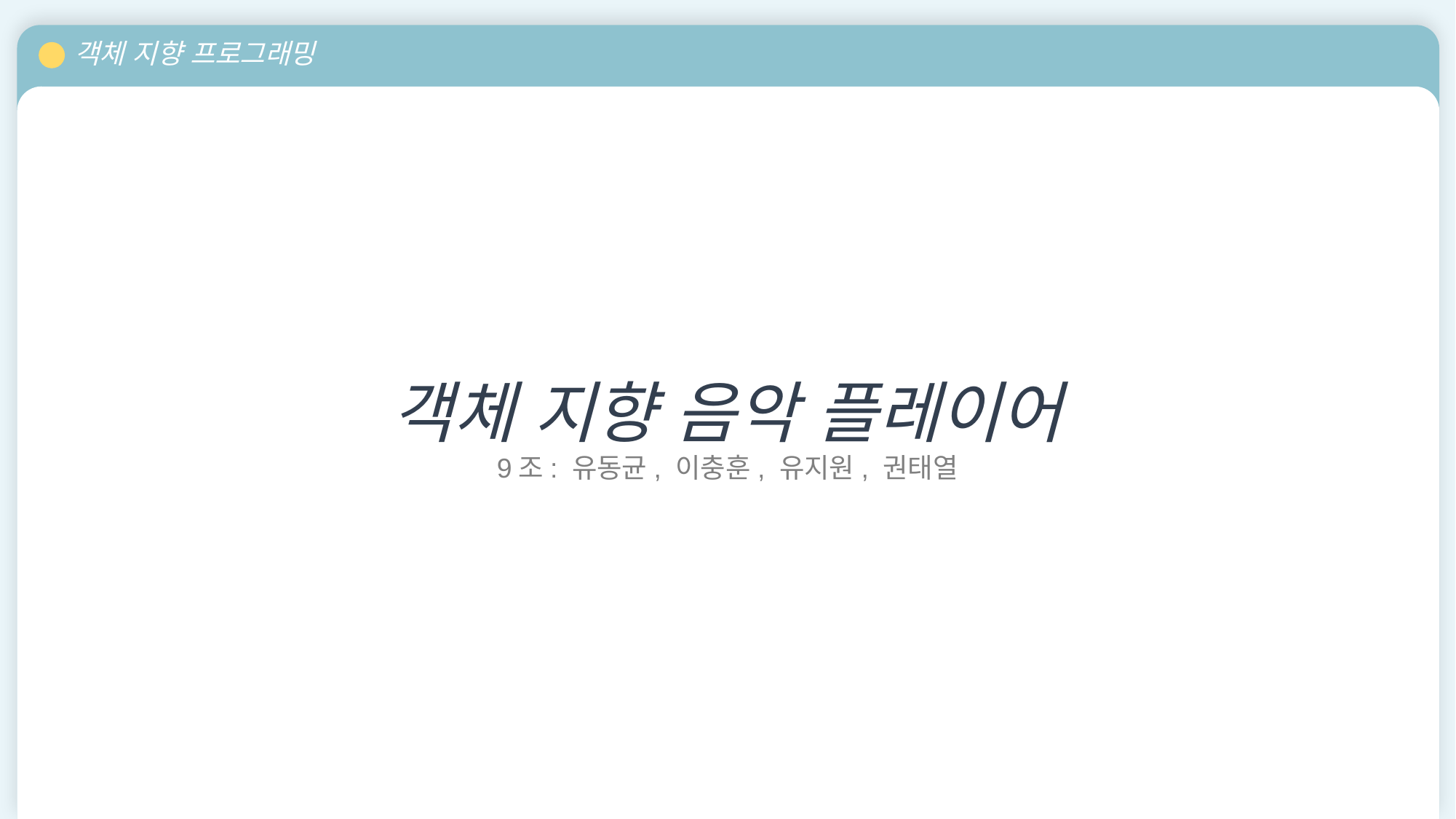

객체 지향 프로그래밍
객체 지향 음악 플레이어
9조: 유동균, 이충훈, 유지원, 권태열